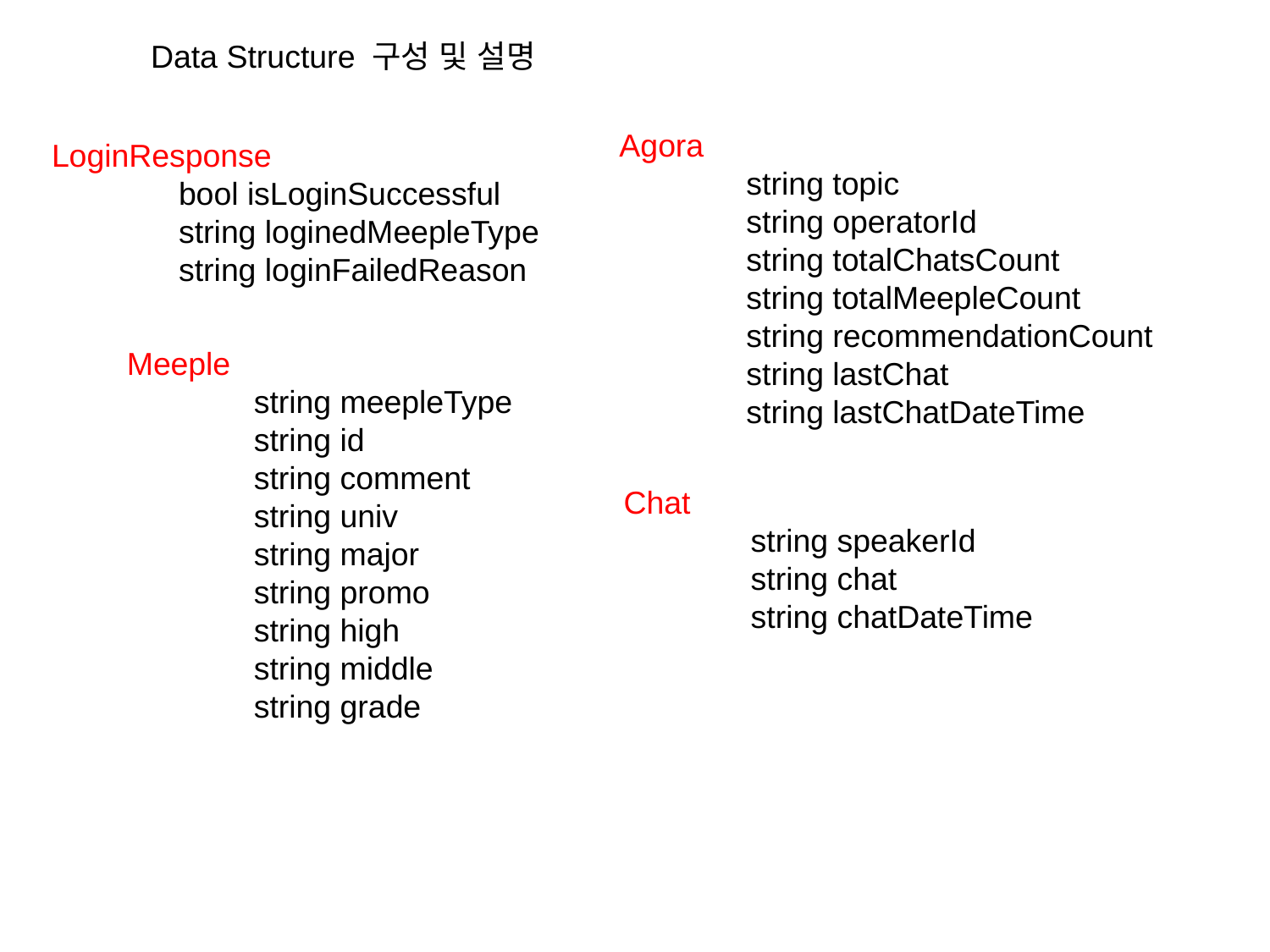

Data Structure 구성 및 설명
Agora
	string topic
	string operatorId
	string totalChatsCount
	string totalMeepleCount
	string recommendationCount
	string lastChat
	string lastChatDateTime
LoginResponse
	bool isLoginSuccessful
	string loginedMeepleType
	string loginFailedReason
Meeple
	string meepleType
	string id
	string comment
	string univ
	string major
	string promo
	string high
	string middle
	string grade
Chat
	string speakerId
	string chat
	string chatDateTime